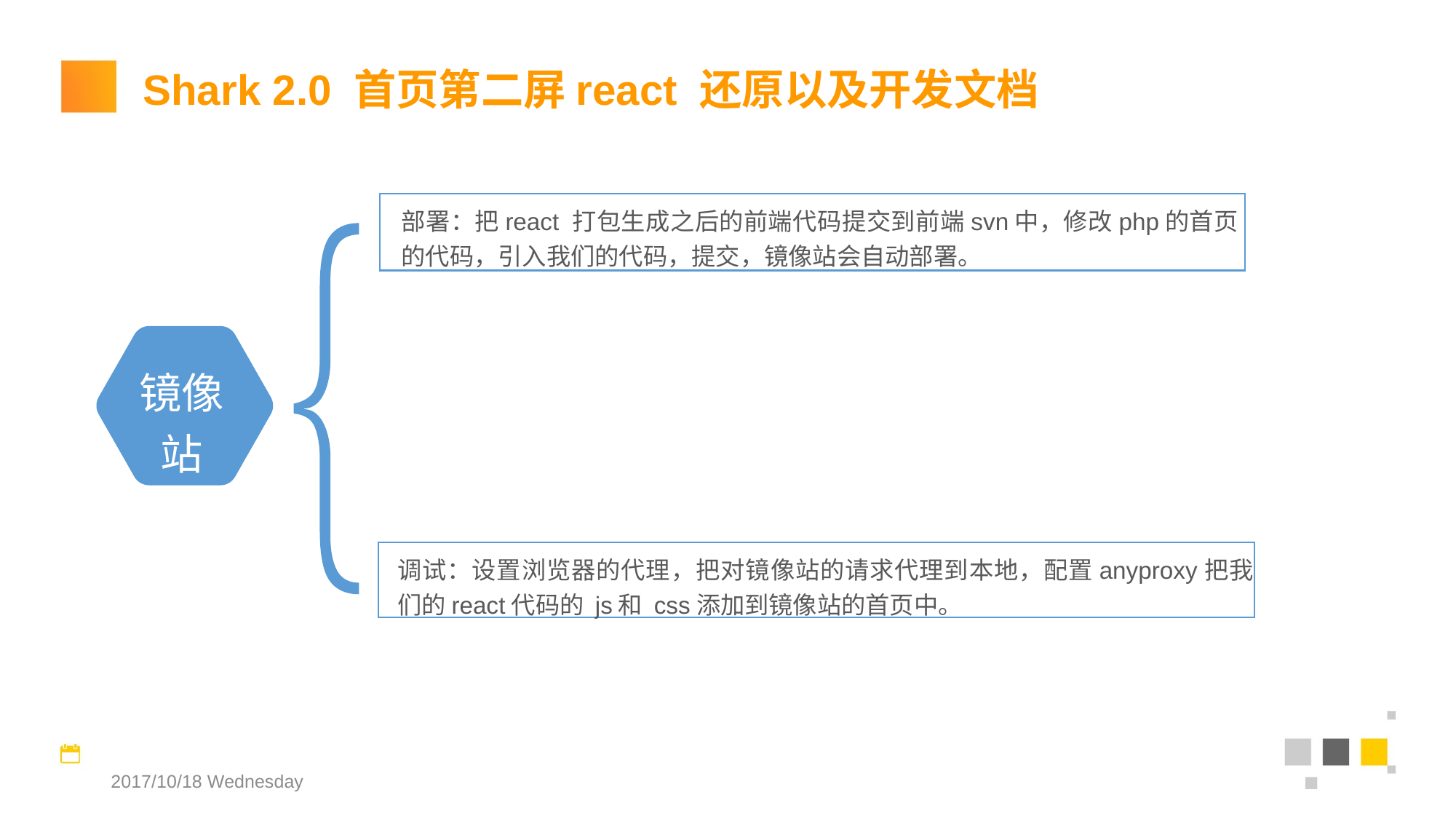

Shark 2.0 首页第二屏react 还原以及开发文档

部署：把react 打包生成之后的前端代码提交到前端svn中，修改php的首页的代码，引入我们的代码，提交，镜像站会自动部署。

镜像站

调试：设置浏览器的代理，把对镜像站的请求代理到本地，配置anyproxy把我们的react代码的 js和 css添加到镜像站的首页中。
2017/10/18 Wednesday
21